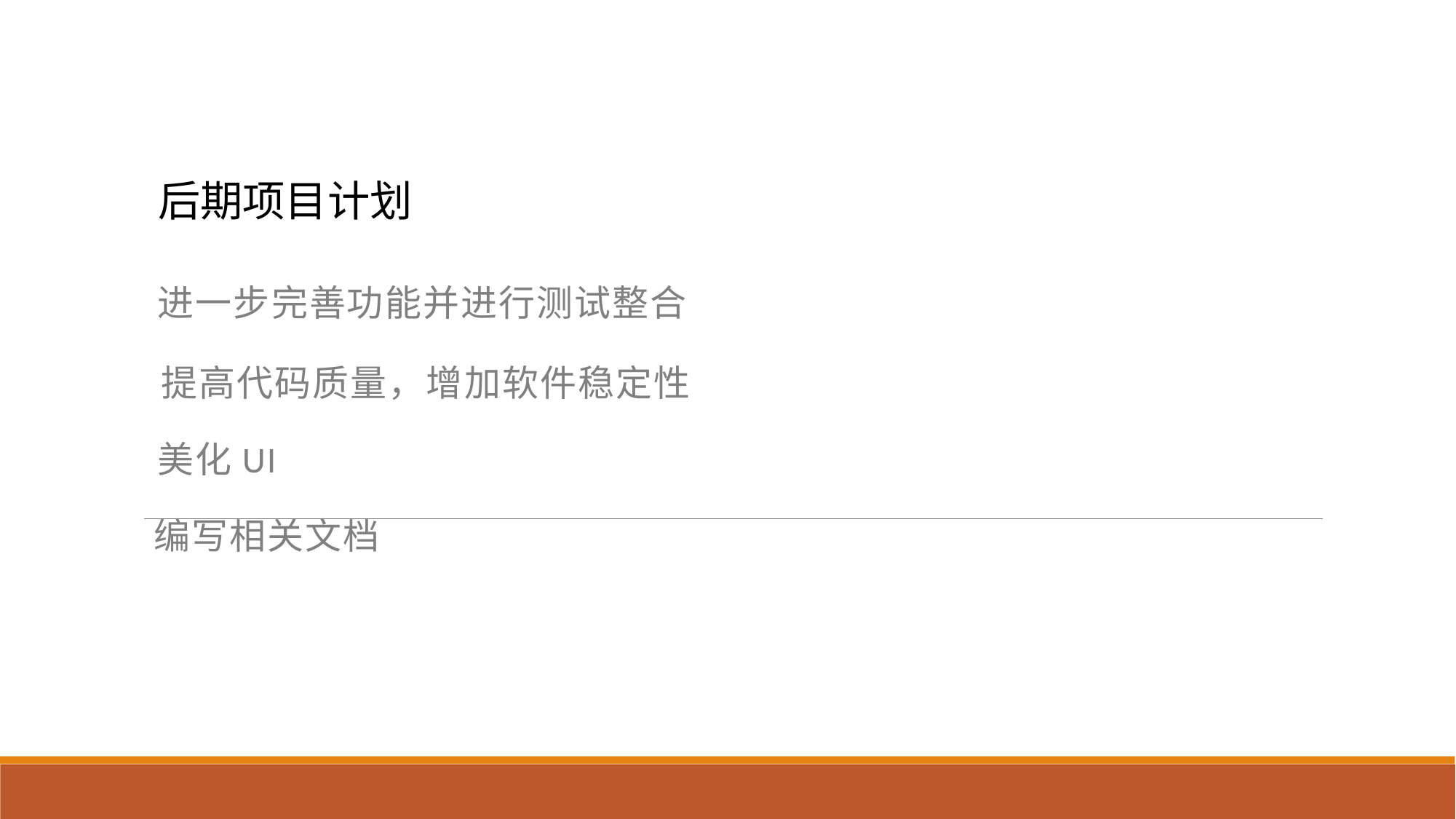

后期项目计划
进一步完善功能并进行测试整合
提高代码质量，增加软件稳定性
美化UI
编写相关文档